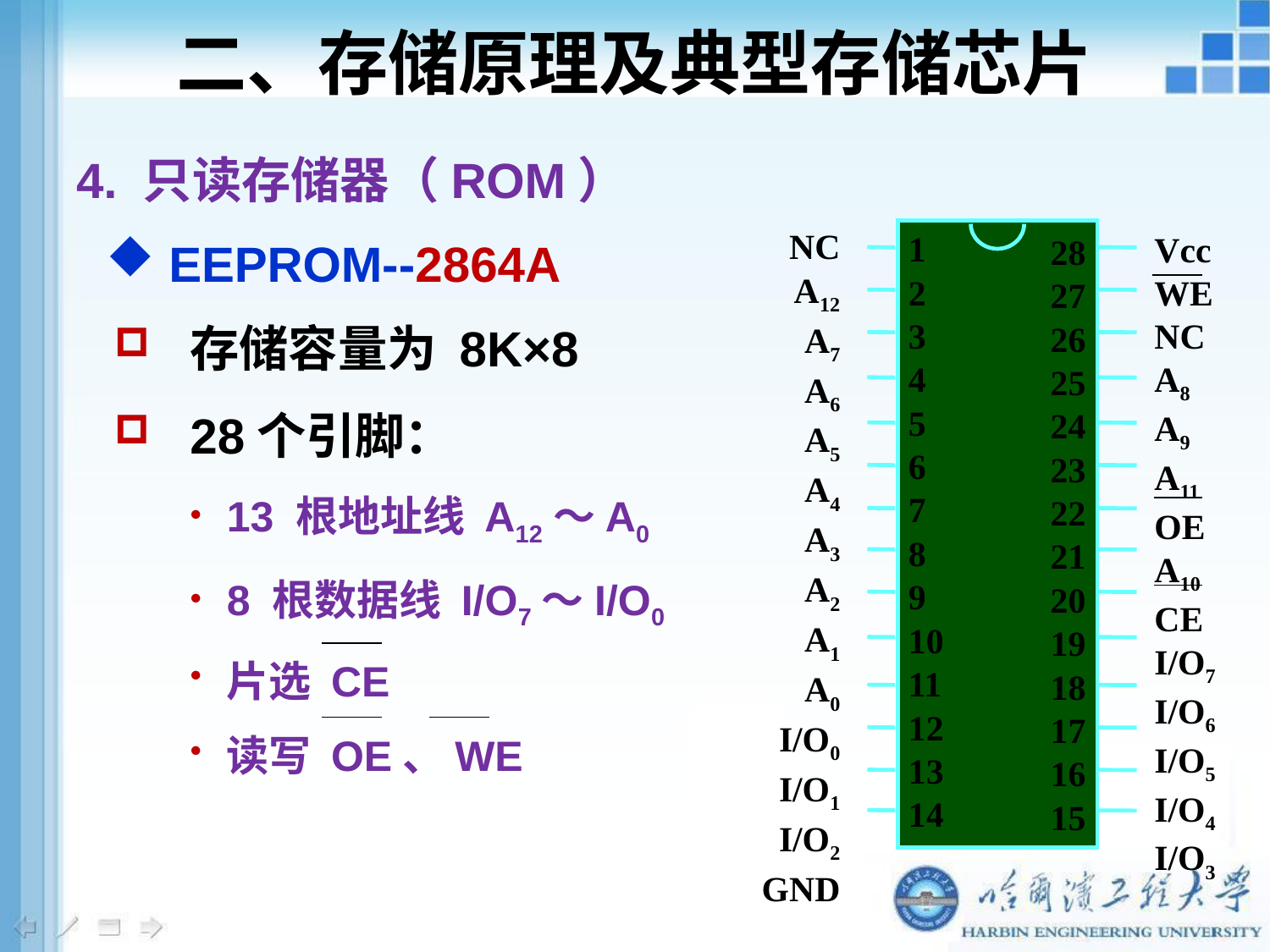

二、存储原理及典型存储芯片
4. 只读存储器（ROM）
 EEPROM--2864A

NC
A12
A7
A6
A5
A4
A3
A2
A1
A0
I/O0
I/O1
I/O2
GND

1
2
3
4
5
6
7
8
9
10
11
12
13
14
Vcc
WE
NC
A8
A9
A11
OE
A10
CE
I/O7
I/O6
I/O5
I/O4
I/O3
28
27
26
25
24
23
22
21
20
19
18
17
16
15

存储容量为 8K×8
28个引脚：
13 根地址线 A12～A0
8 根数据线 I/O7～I/O0
片选 CE
读写 OE、WE